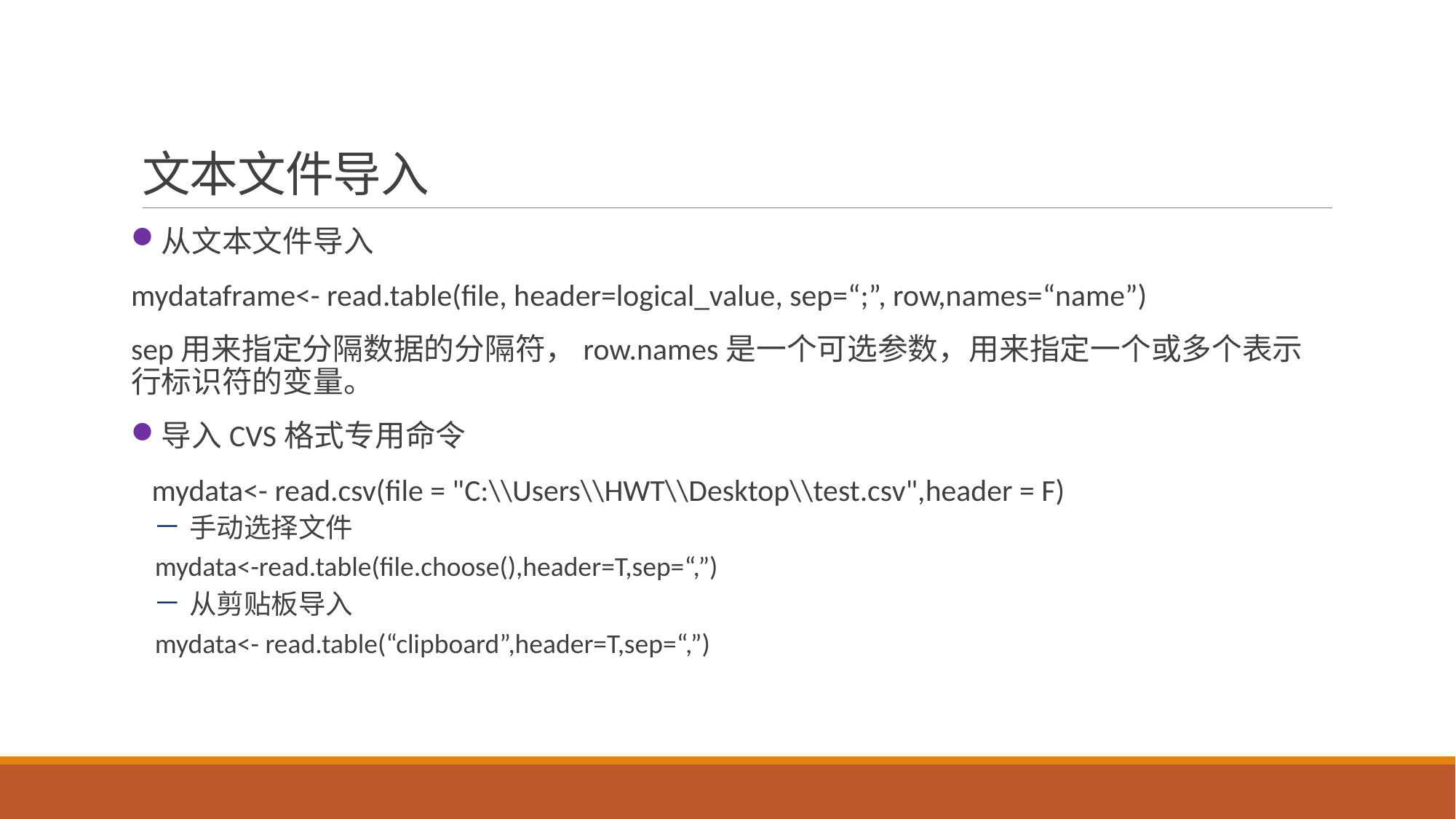

# 文本文件导入
从文本文件导入
mydataframe<- read.table(file, header=logical_value, sep=“;”, row,names=“name”)
sep用来指定分隔数据的分隔符，row.names是一个可选参数，用来指定一个或多个表示行标识符的变量。
导入CVS格式专用命令
   mydata<- read.csv(file = "C:\\Users\\HWT\\Desktop\\test.csv",header = F)
手动选择文件
mydata<-read.table(file.choose(),header=T,sep=“,”)
从剪贴板导入
mydata<- read.table(“clipboard”,header=T,sep=“,”)